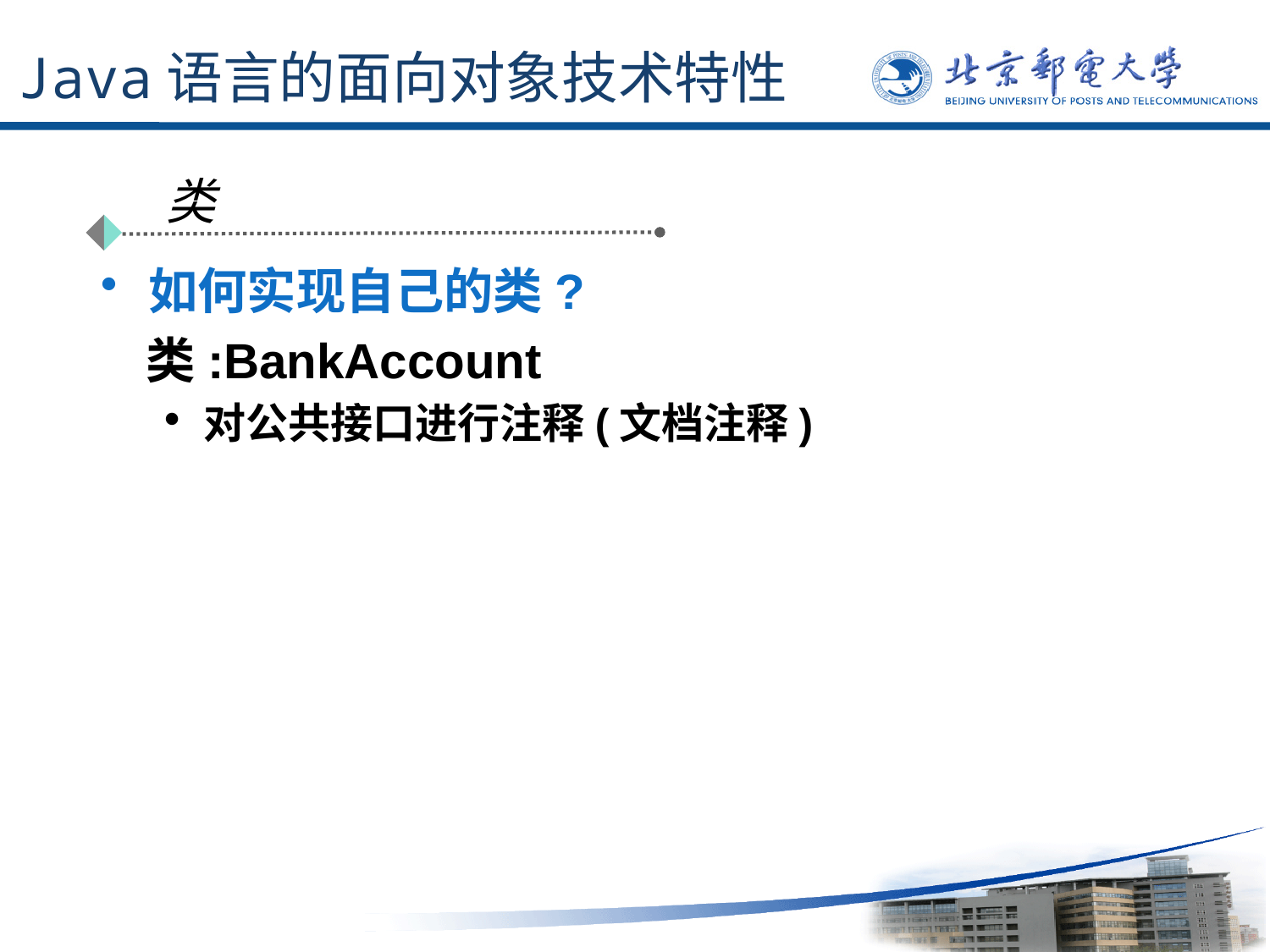

# Java语言的面向对象技术特性

类

如何实现自己的类?
   类:BankAccount
对公共接口进行注释(文档注释)